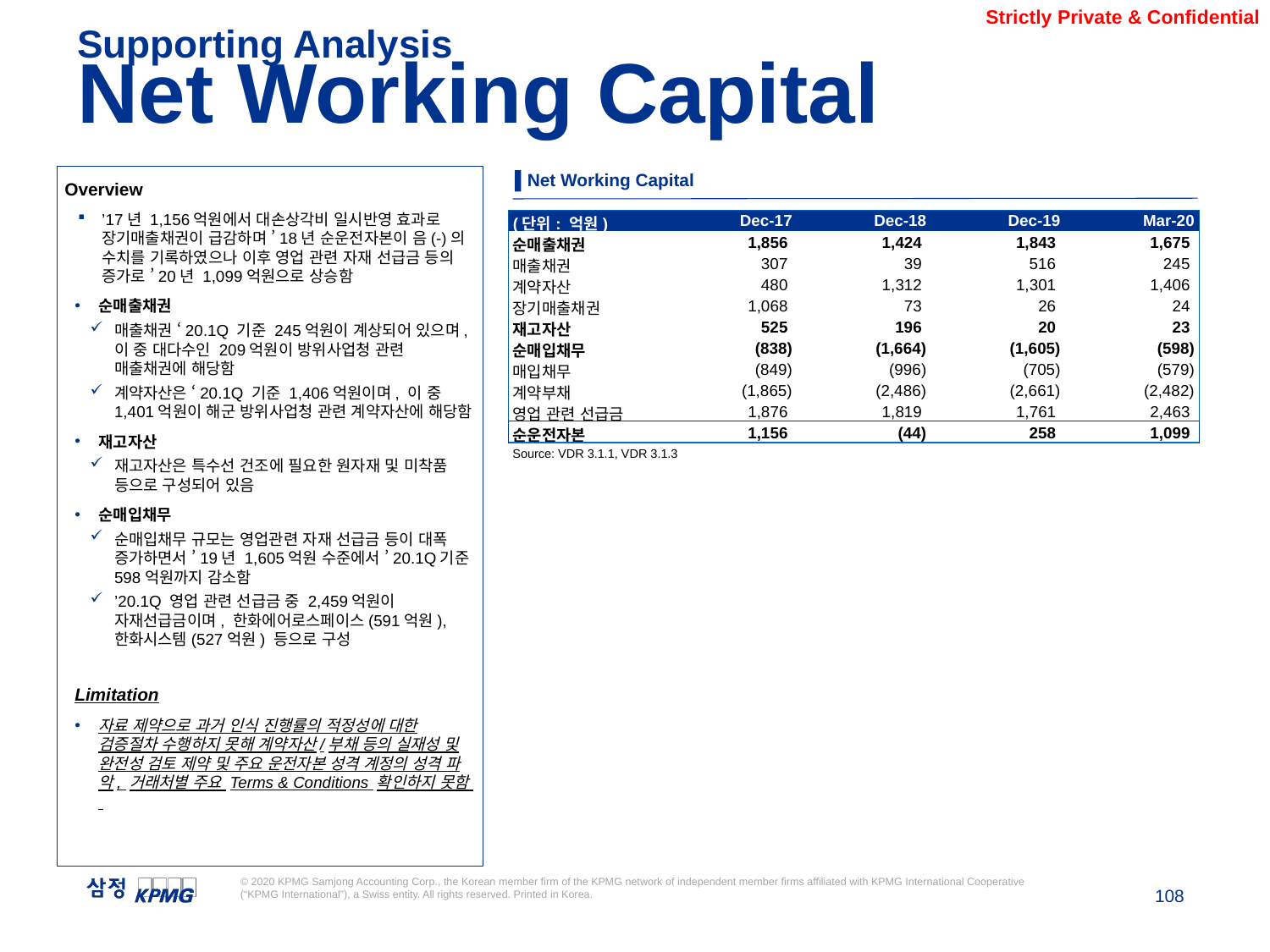

Supporting Analysis
Net Working Capital
▌Net Working Capital
Overview
’17년 1,156억원에서 대손상각비 일시반영 효과로 장기매출채권이 급감하며 ’18년 순운전자본이 음(-)의 수치를 기록하였으나 이후 영업 관련 자재 선급금 등의 증가로 ’20년 1,099억원으로 상승함
순매출채권
매출채권 ‘20.1Q 기준 245억원이 계상되어 있으며,  이 중 대다수인 209억원이 방위사업청 관련 매출채권에 해당함
계약자산은 ‘20.1Q 기준 1,406억원이며, 이 중 1,401억원이 해군 방위사업청 관련 계약자산에 해당함
재고자산
재고자산은 특수선 건조에 필요한 원자재 및 미착품 등으로 구성되어 있음
순매입채무
순매입채무 규모는 영업관련 자재 선급금 등이 대폭 증가하면서 ’19년 1,605억원 수준에서 ’20.1Q기준 598억원까지 감소함
’20.1Q 영업 관련 선급금 중 2,459억원이 자재선급금이며, 한화에어로스페이스(591억원), 한화시스템(527억원) 등으로 구성

Limitation
자료 제약으로 과거 인식 진행률의 적정성에 대한 검증절차 수행하지 못해 계약자산/부채 등의 실재성 및 완전성 검토 제약 및 주요 운전자본 성격 계정의 성격 파악, 거래처별 주요 Terms & Conditions 확인하지 못함

| (단위: 억원) | Dec-17 | Dec-18 | Dec-19 | Mar-20 |
| --- | --- | --- | --- | --- |
| 순매출채권 | 1,856 | 1,424 | 1,843 | 1,675 |
| 매출채권 | 307 | 39 | 516 | 245 |
| 계약자산 | 480 | 1,312 | 1,301 | 1,406 |
| 장기매출채권 | 1,068 | 73 | 26 | 24 |
| 재고자산 | 525 | 196 | 20 | 23 |
| 순매입채무 | (838) | (1,664) | (1,605) | (598) |
| 매입채무 | (849) | (996) | (705) | (579) |
| 계약부채 | (1,865) | (2,486) | (2,661) | (2,482) |
| 영업 관련 선급금 | 1,876 | 1,819 | 1,761 | 2,463 |
| 순운전자본 | 1,156 | (44) | 258 | 1,099 |
Source: VDR 3.1.1, VDR 3.1.3